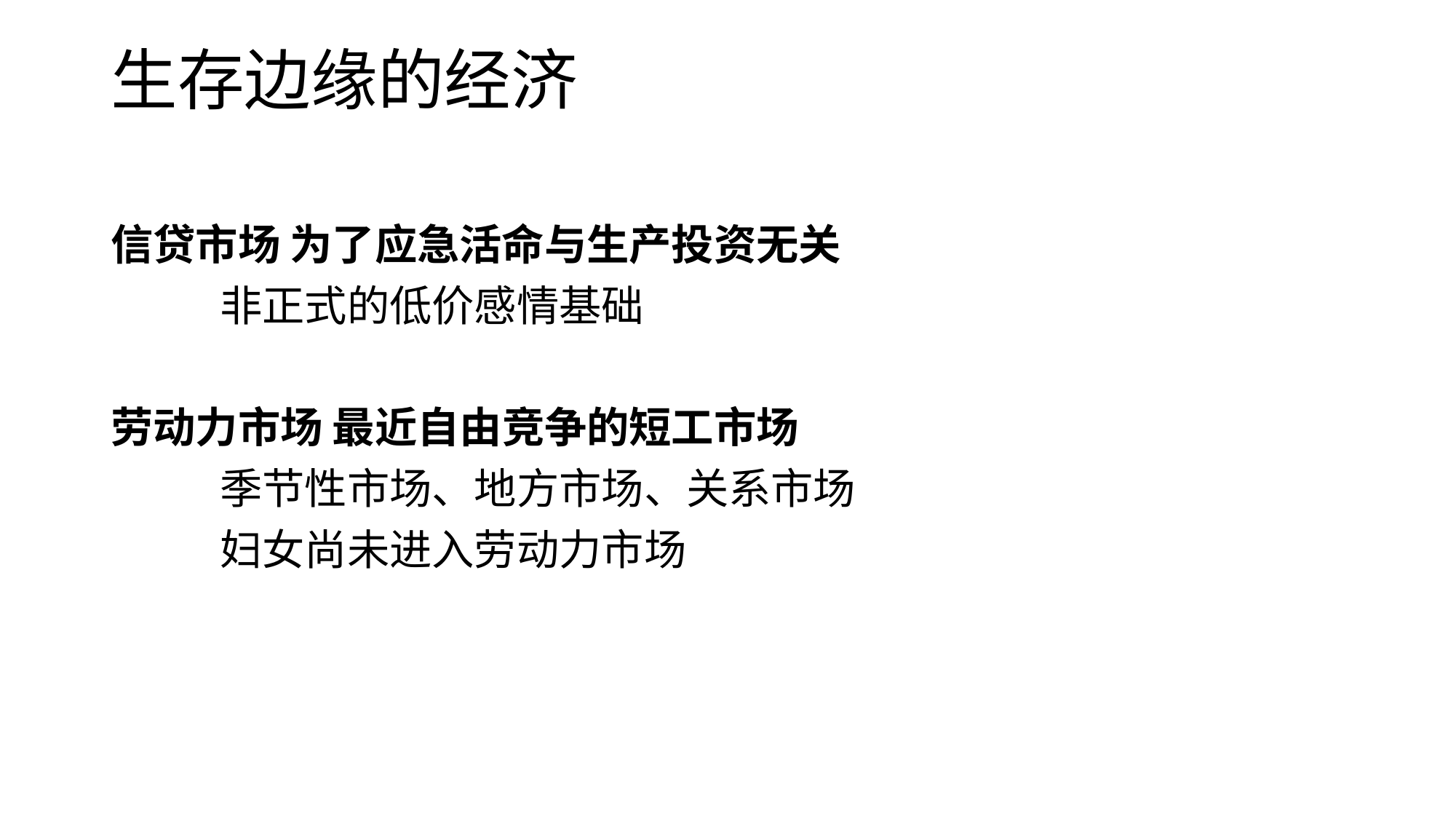

# 生存边缘的经济
信贷市场 为了应急活命与生产投资无关
	非正式的低价感情基础

劳动力市场 最近自由竞争的短工市场
	季节性市场、地方市场、关系市场
	妇女尚未进入劳动力市场